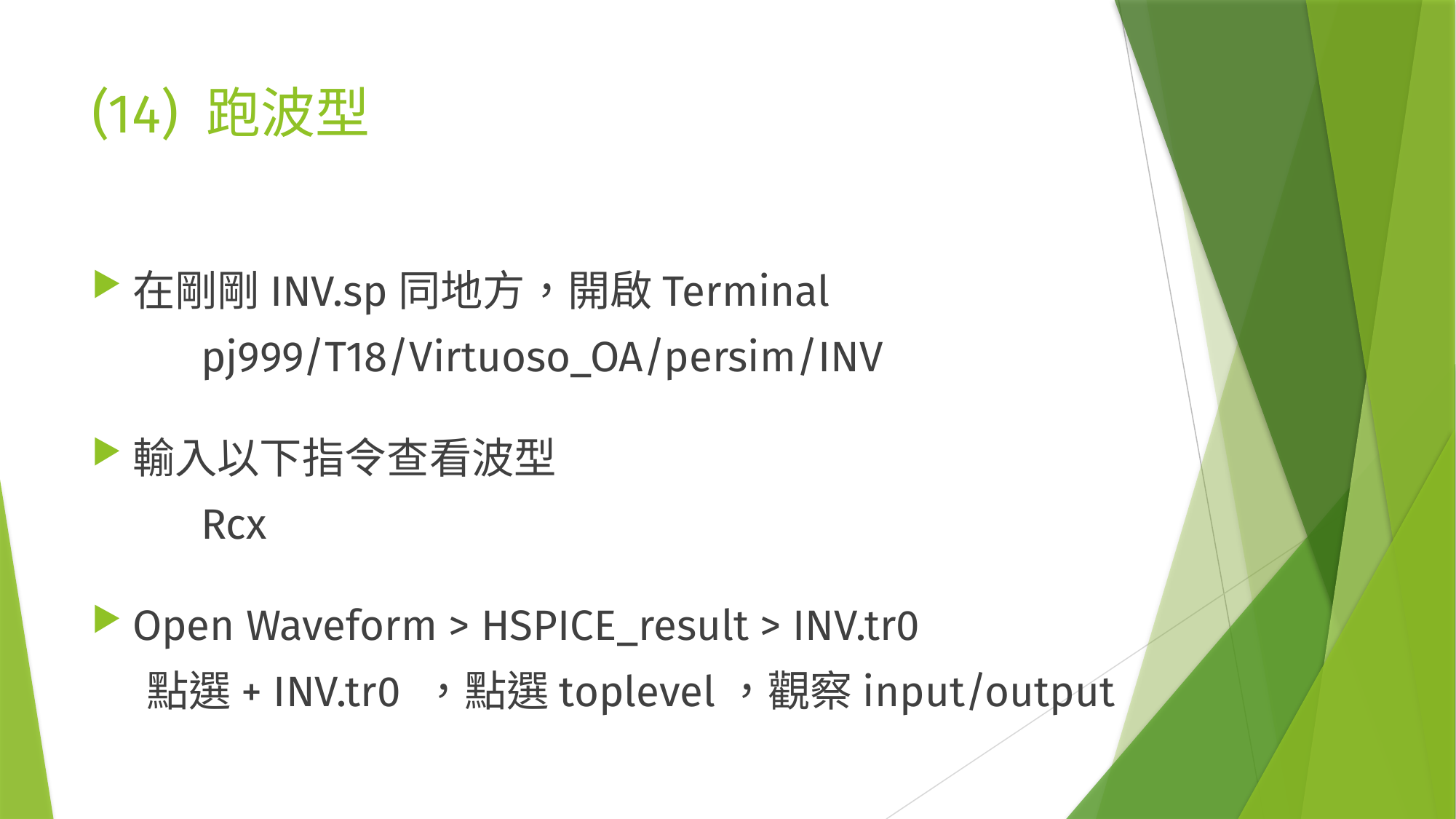

# (14) 跑波型
在剛剛INV.sp同地方，開啟Terminal
	pj999/T18/Virtuoso_OA/persim/INV

輸入以下指令查看波型
	Rcx

Open Waveform > HSPICE_result > INV.tr0
點選+ INV.tr0 ，點選toplevel，觀察input/output